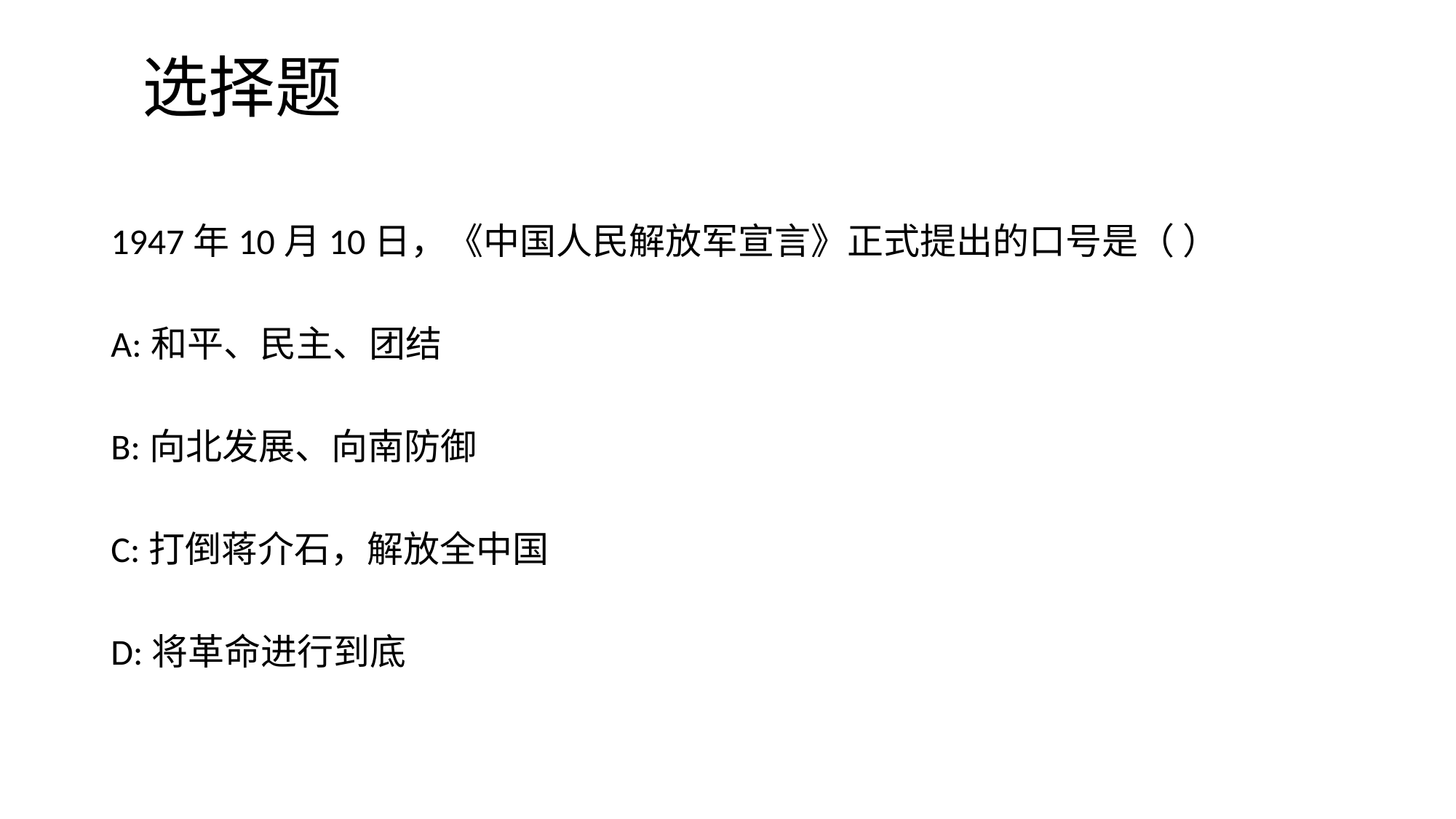

# 选择题
1947年10月10日，《中国人民解放军宣言》正式提出的口号是（ ）
A:和平、民主、团结
B:向北发展、向南防御
C:打倒蒋介石，解放全中国
D:将革命进行到底